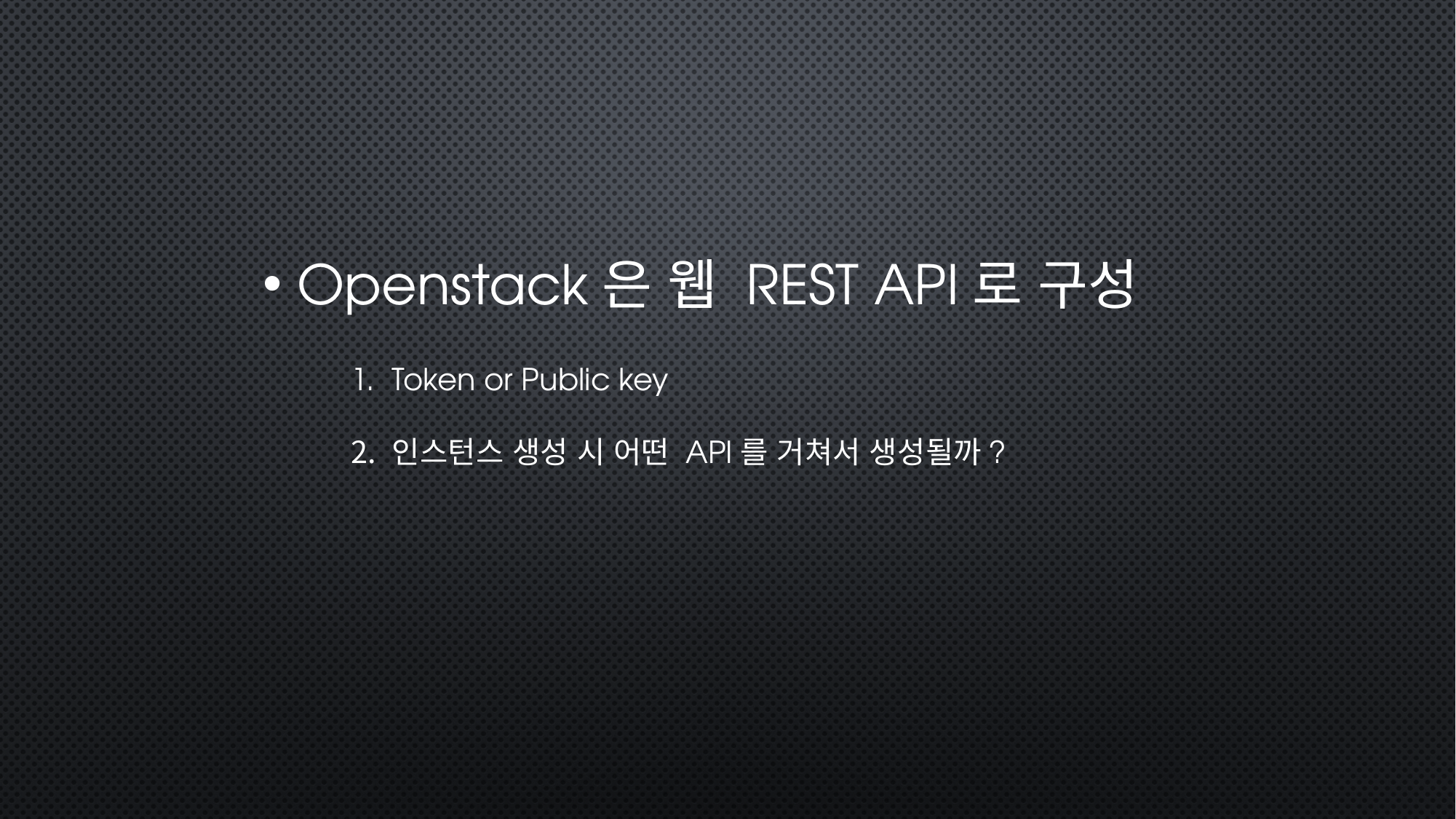

Openstack은 웹 REST API로 구성
Token or Public key

인스턴스 생성 시 어떤 API를 거쳐서 생성될까?